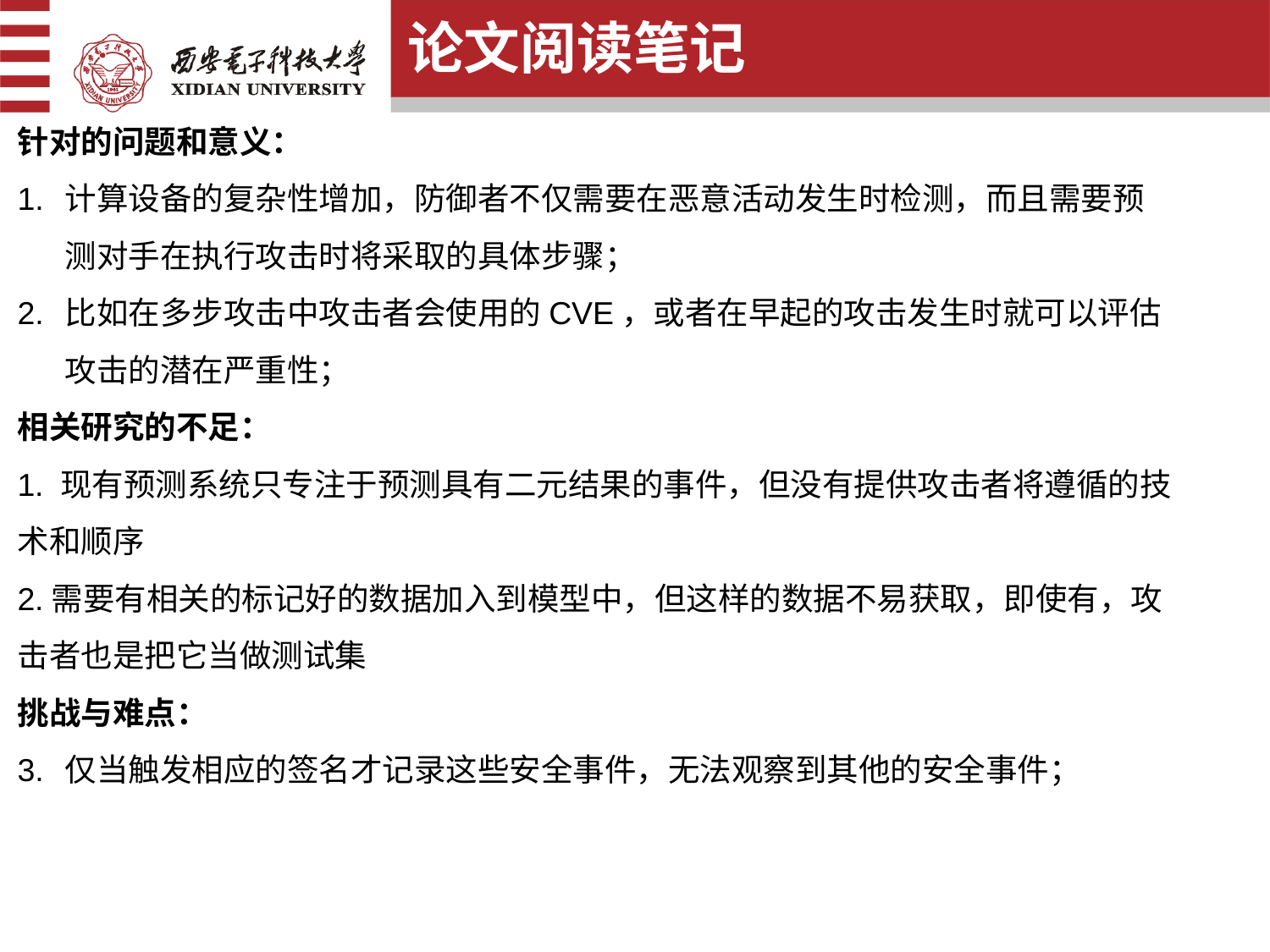

论文阅读笔记
针对的问题和意义：
计算设备的复杂性增加，防御者不仅需要在恶意活动发生时检测，而且需要预测对手在执行攻击时将采取的具体步骤；
比如在多步攻击中攻击者会使用的CVE，或者在早起的攻击发生时就可以评估攻击的潜在严重性；
相关研究的不足：
1. 现有预测系统只专注于预测具有二元结果的事件，但没有提供攻击者将遵循的技术和顺序
2.需要有相关的标记好的数据加入到模型中，但这样的数据不易获取，即使有，攻击者也是把它当做测试集
挑战与难点：
仅当触发相应的签名才记录这些安全事件，无法观察到其他的安全事件；